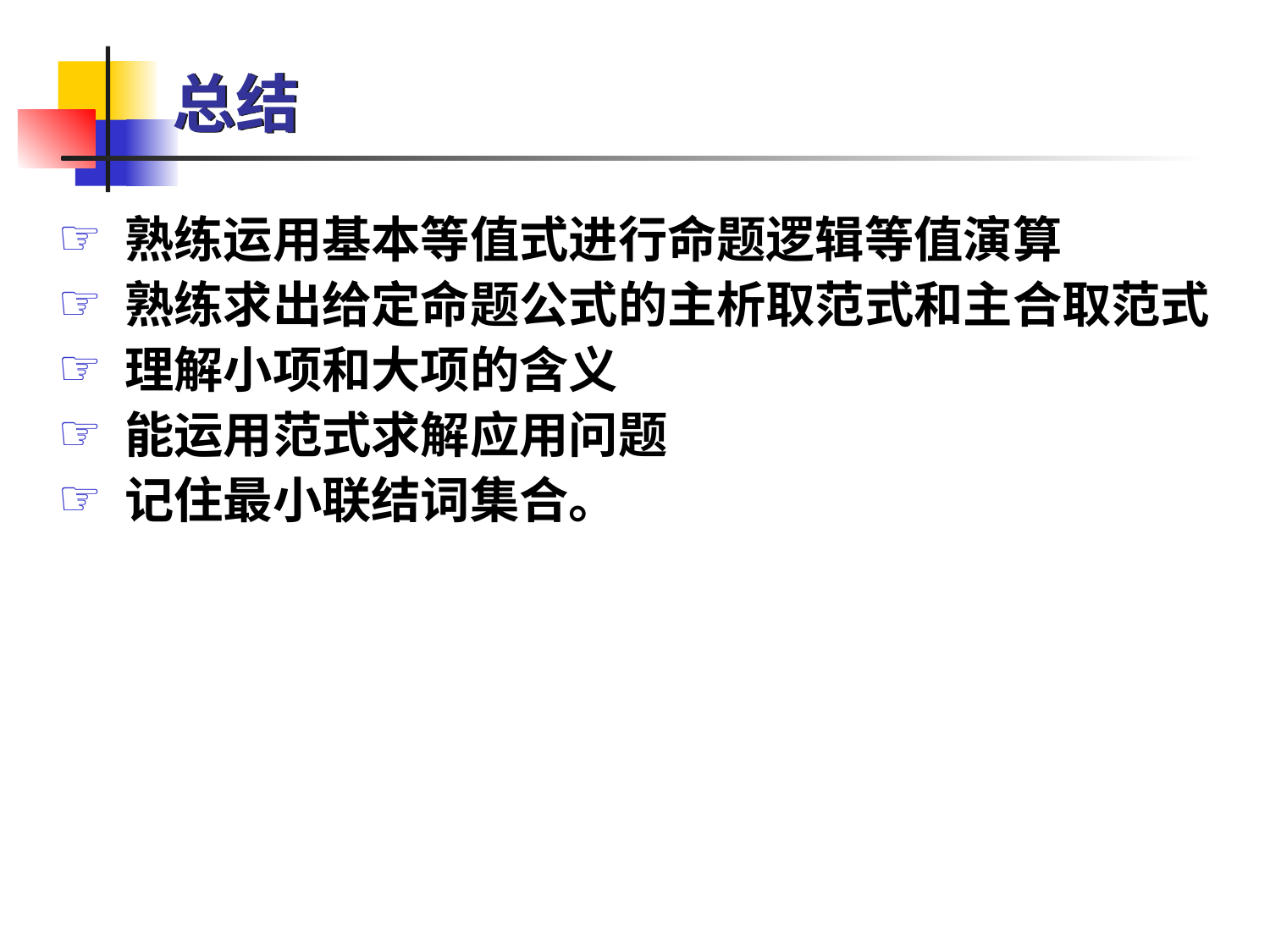

# 总结
 熟练运用基本等值式进行命题逻辑等值演算
 熟练求出给定命题公式的主析取范式和主合取范式
 理解小项和大项的含义
 能运用范式求解应用问题
 记住最小联结词集合。